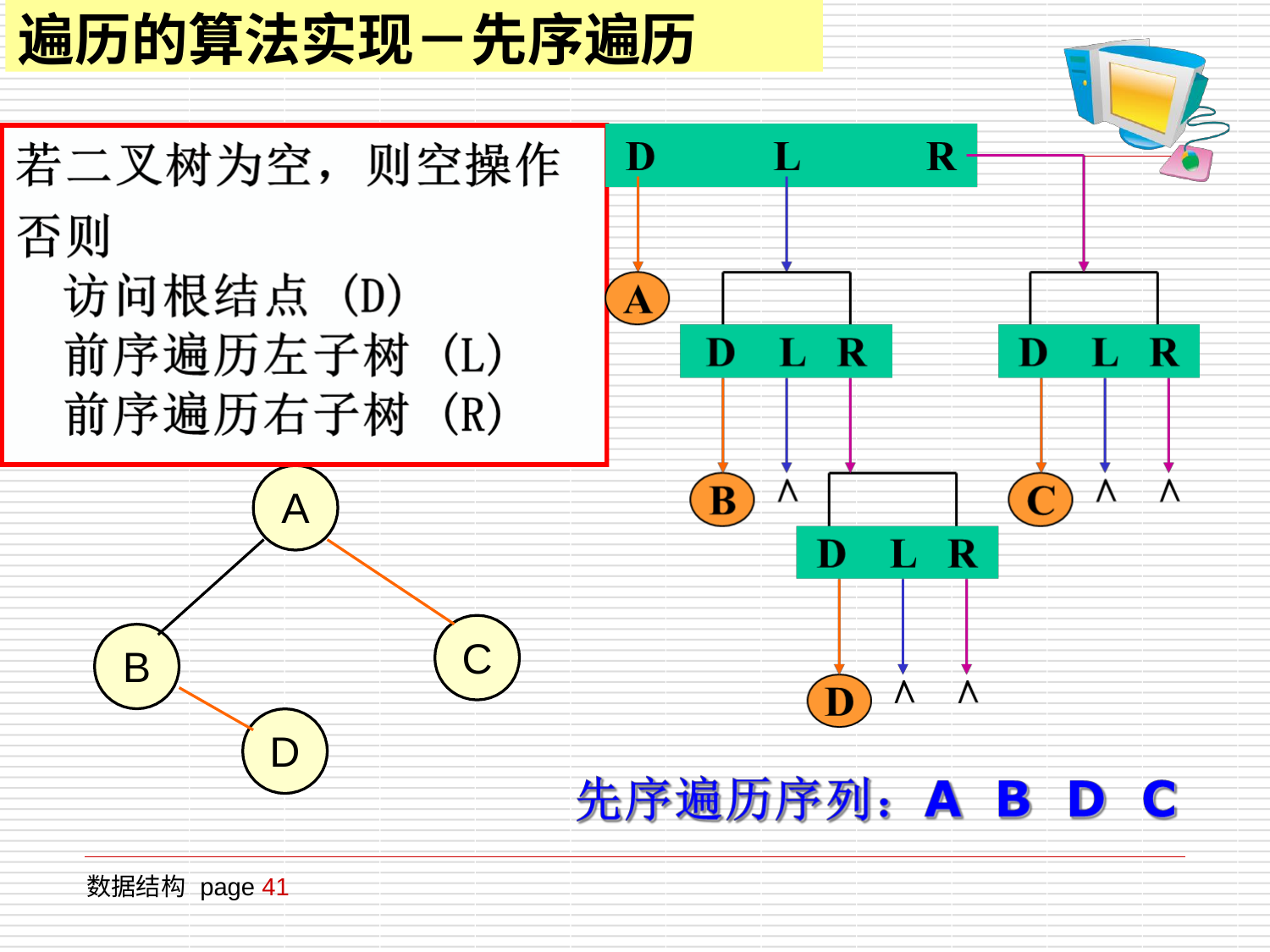

# 遍历的算法实现－先序遍历

A

C
B

D

数据结构 page 41